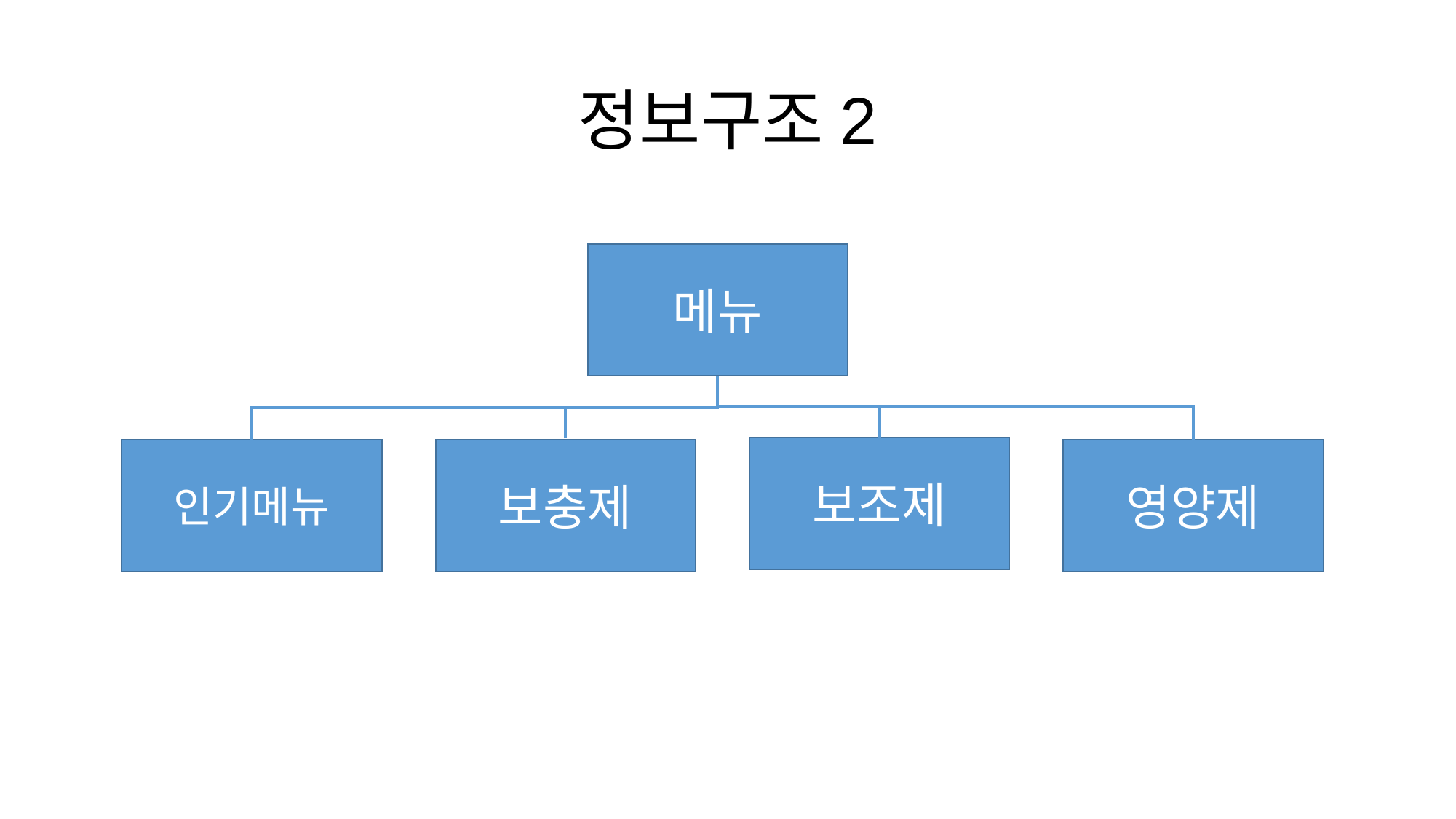

# 정보구조2
메뉴
보조제
보충제
인기메뉴
영양제